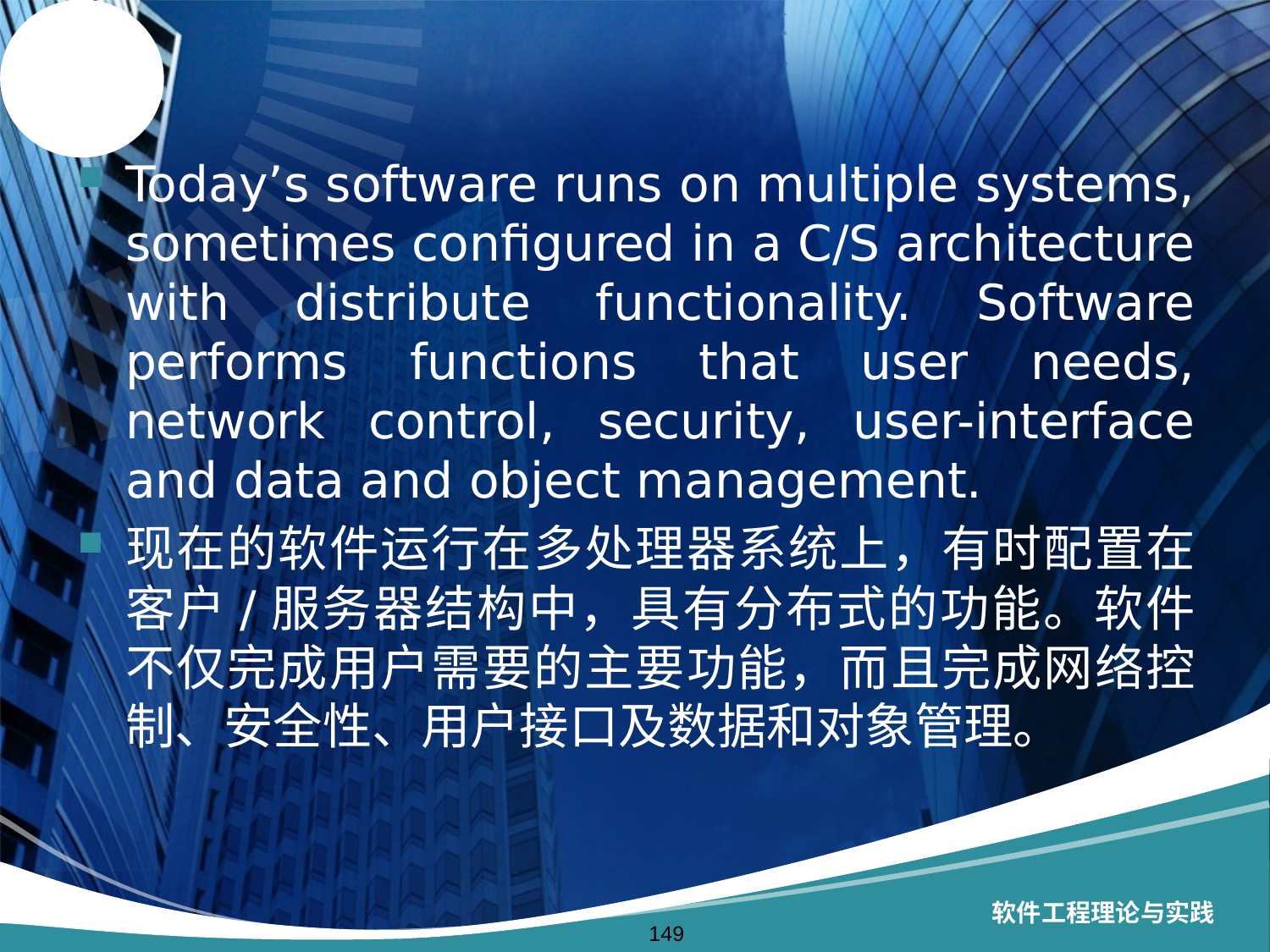

#
Today’s software runs on multiple systems, sometimes configured in a C/S architecture with distribute functionality. Software performs functions that user needs, network control, security, user-interface and data and object management.
现在的软件运行在多处理器系统上，有时配置在客户/服务器结构中，具有分布式的功能。软件不仅完成用户需要的主要功能，而且完成网络控制、安全性、用户接口及数据和对象管理。
软件工程理论与实践
149